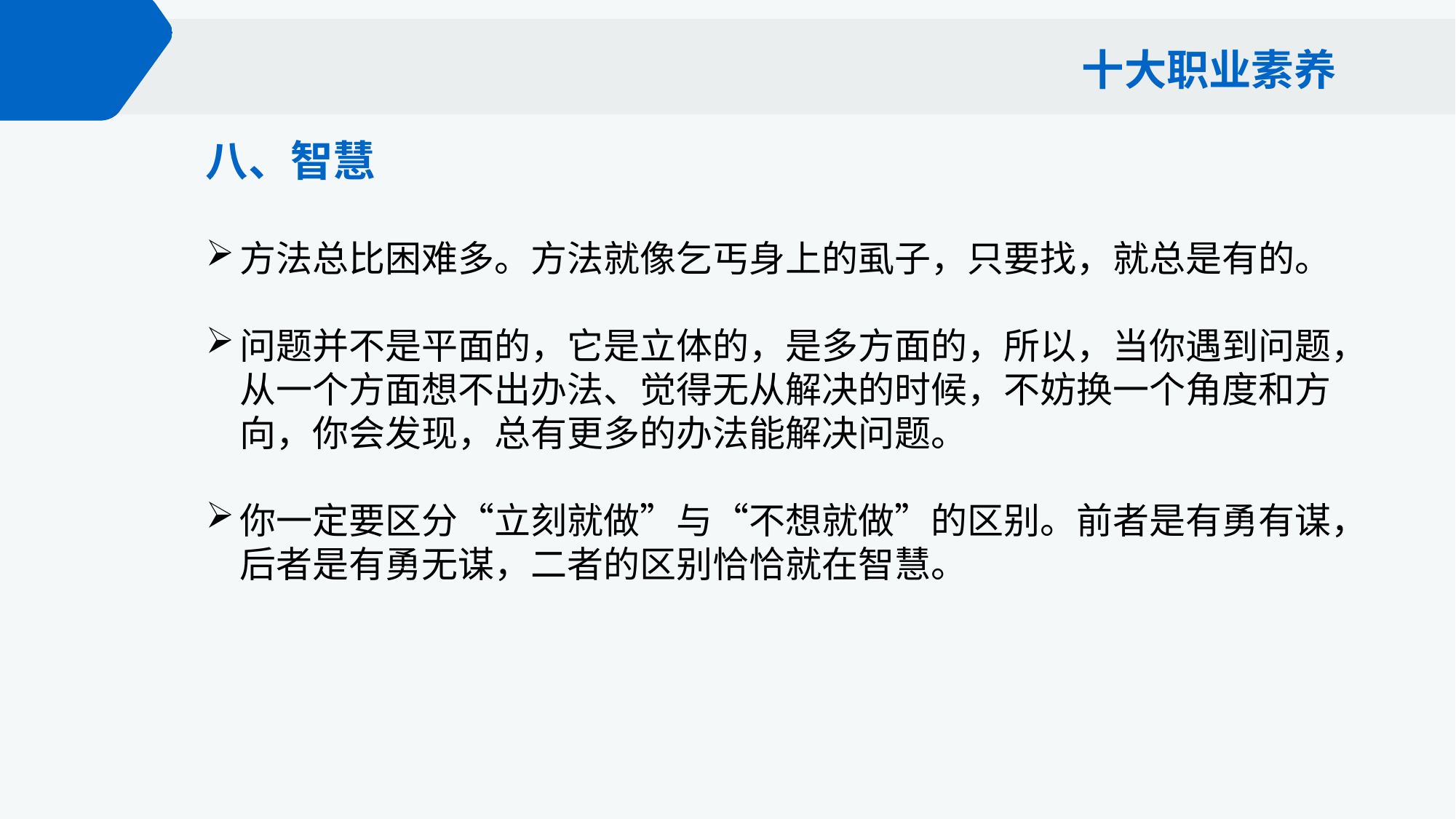

十大职业素养
八、智慧
方法总比困难多。方法就像乞丐身上的虱子，只要找，就总是有的。

问题并不是平面的，它是立体的，是多方面的，所以，当你遇到问题，从一个方面想不出办法、觉得无从解决的时候，不妨换一个角度和方向，你会发现，总有更多的办法能解决问题。

你一定要区分“立刻就做”与“不想就做”的区别。前者是有勇有谋，后者是有勇无谋，二者的区别恰恰就在智慧。